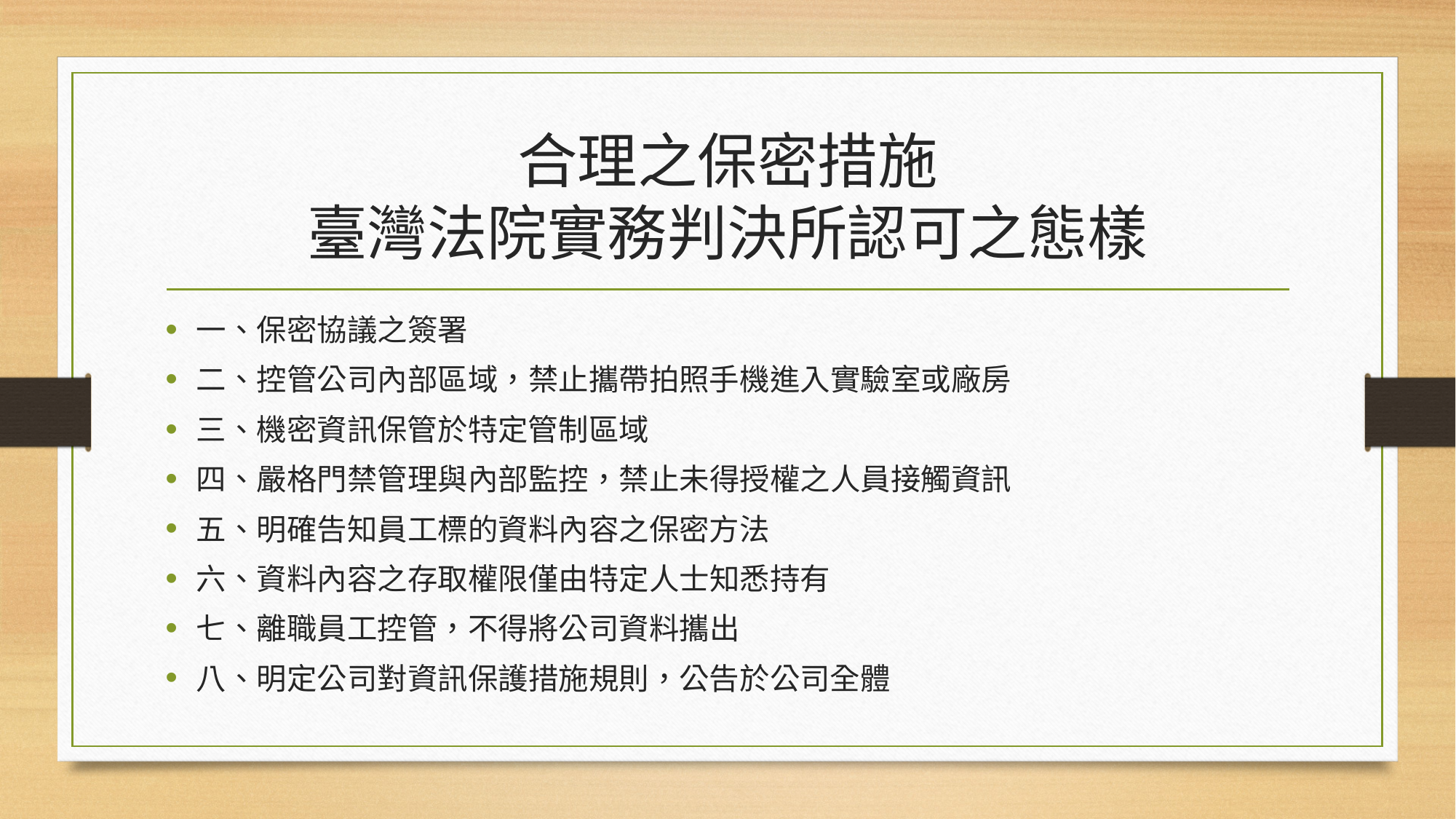

# 合理之保密措施 臺灣法院實務判決所認可之態樣
一、保密協議之簽署
二、控管公司內部區域，禁止攜帶拍照手機進入實驗室或廠房
三、機密資訊保管於特定管制區域
四、嚴格門禁管理與內部監控，禁止未得授權之人員接觸資訊
五、明確告知員工標的資料內容之保密方法
六、資料內容之存取權限僅由特定人士知悉持有
七、離職員工控管，不得將公司資料攜出
八、明定公司對資訊保護措施規則，公告於公司全體